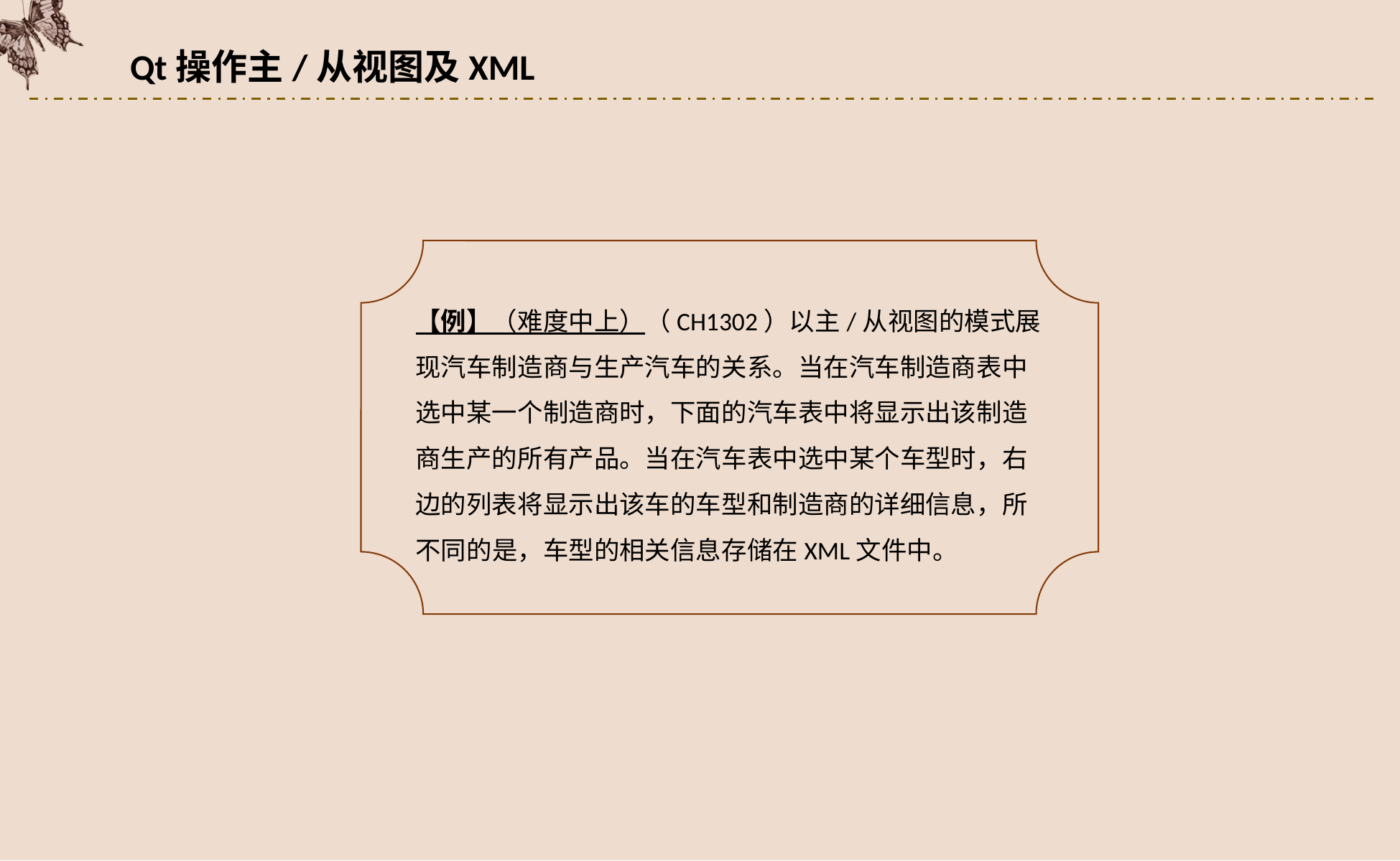

Qt操作主/从视图及XML
【例】（难度中上）（CH1302）以主/从视图的模式展现汽车制造商与生产汽车的关系。当在汽车制造商表中选中某一个制造商时，下面的汽车表中将显示出该制造商生产的所有产品。当在汽车表中选中某个车型时，右边的列表将显示出该车的车型和制造商的详细信息，所不同的是，车型的相关信息存储在XML文件中。